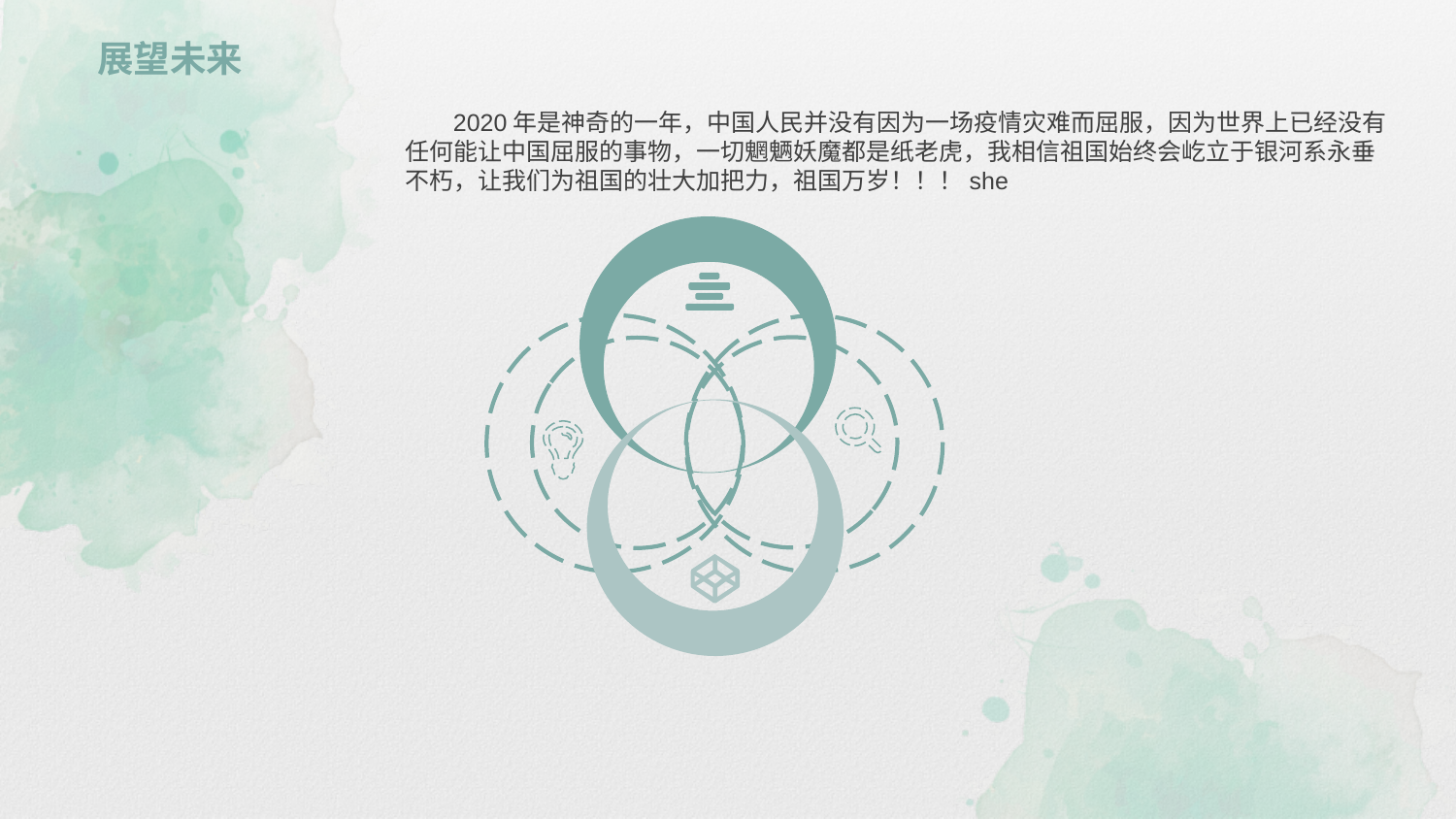

展望未来
       2020年是神奇的一年，中国人民并没有因为一场疫情灾难而屈服，因为世界上已经没有
任何能让中国屈服的事物，一切魍魉妖魔都是纸老虎，我相信祖国始终会屹立于银河系永垂
不朽，让我们为祖国的壮大加把力，祖国万岁！！！she